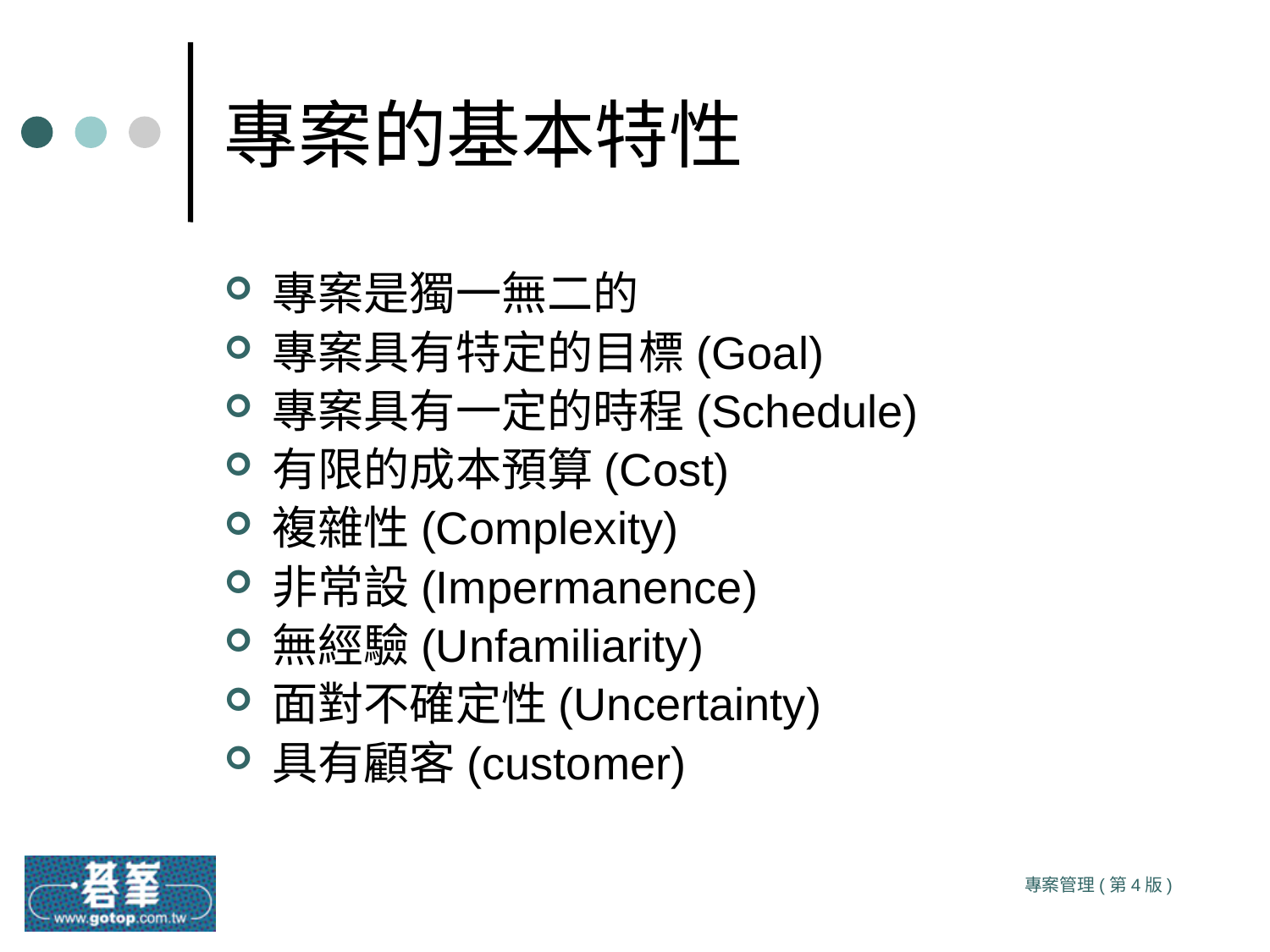

# 專案的基本特性
專案是獨一無二的
專案具有特定的目標(Goal)
專案具有一定的時程(Schedule)
有限的成本預算(Cost)
複雜性(Complexity)
非常設(Impermanence)
無經驗(Unfamiliarity)
面對不確定性(Uncertainty)
具有顧客(customer)
專案管理(第4版)